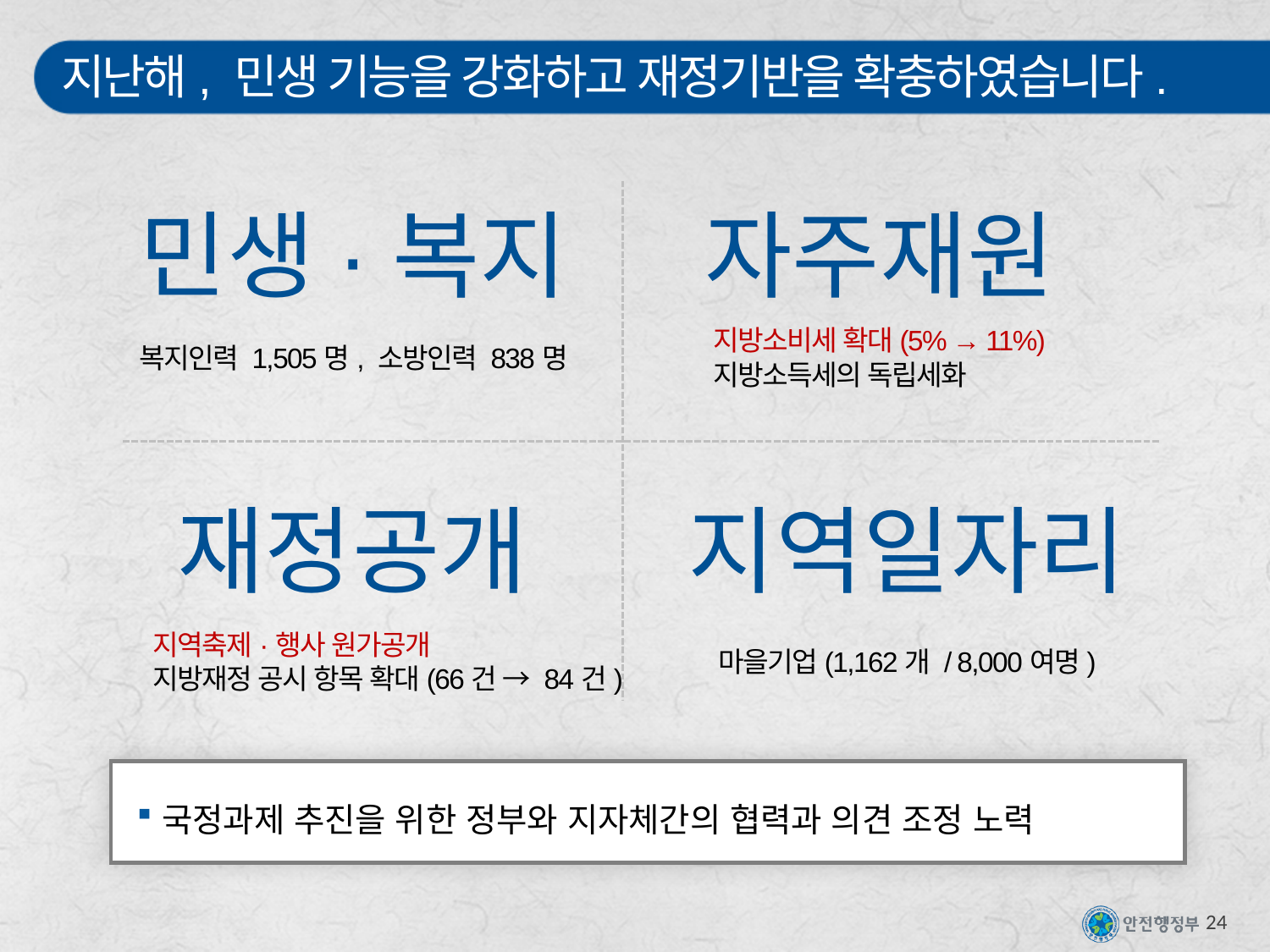

# 지난해, 민생 기능을 강화하고 재정기반을 확충하였습니다.
민생·복지
자주재원
지방소비세 확대(5% → 11%)
지방소득세의 독립세화
복지인력 1,505명, 소방인력 838명
재정공개
지역일자리
지역축제·행사 원가공개
지방재정 공시 항목 확대(66건 → 84건)
마을기업(1,162개 / 8,000여명)

국정과제 추진을 위한 정부와 지자체간의 협력과 의견 조정 노력
24